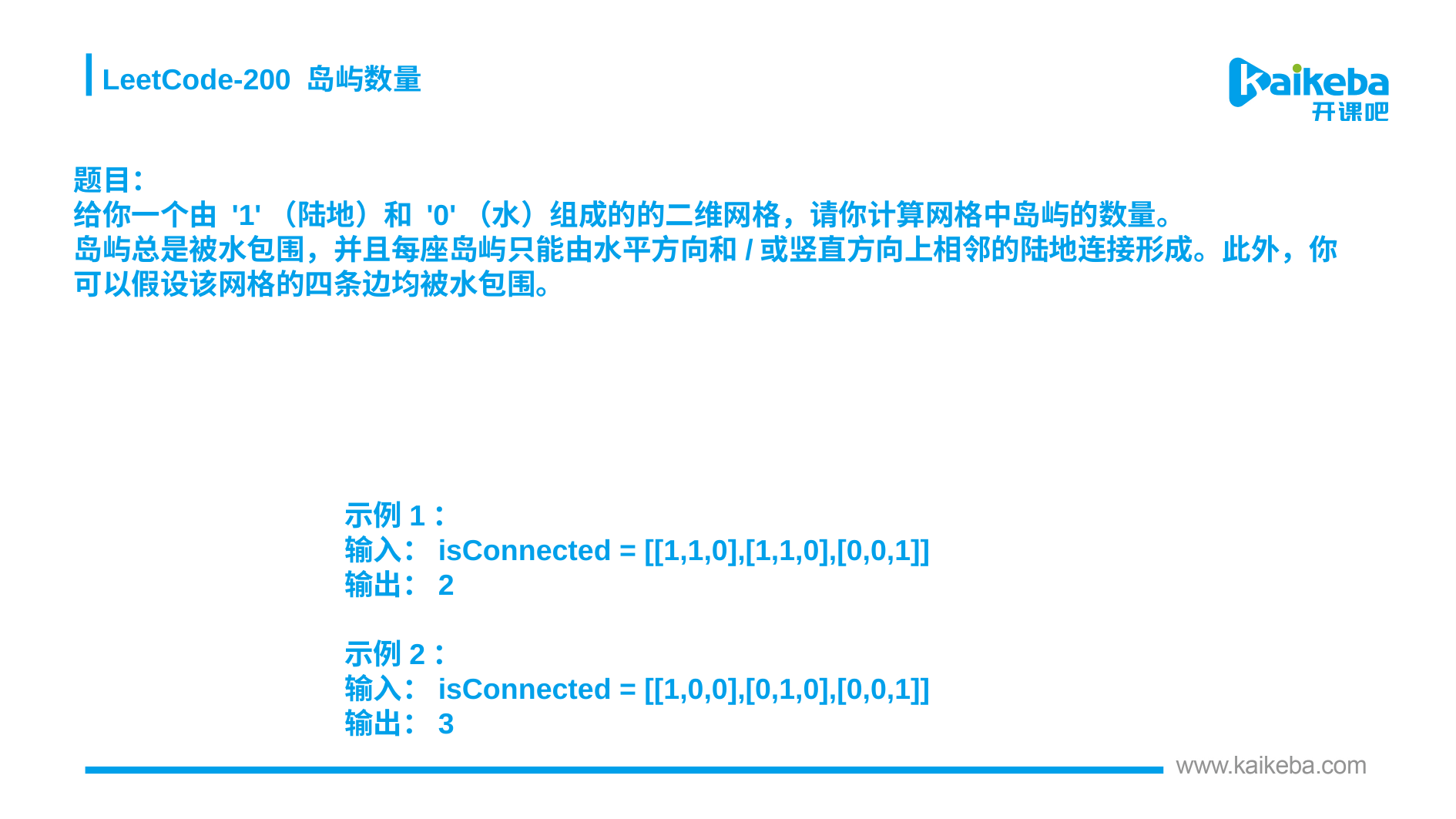

LeetCode-200 岛屿数量
题目：
给你一个由 '1'（陆地）和 '0'（水）组成的的二维网格，请你计算网格中岛屿的数量。
岛屿总是被水包围，并且每座岛屿只能由水平方向和/或竖直方向上相邻的陆地连接形成。此外，你可以假设该网格的四条边均被水包围。
示例1：
输入：isConnected = [[1,1,0],[1,1,0],[0,0,1]]
输出：2

示例2：
输入：isConnected = [[1,0,0],[0,1,0],[0,0,1]]
输出：3